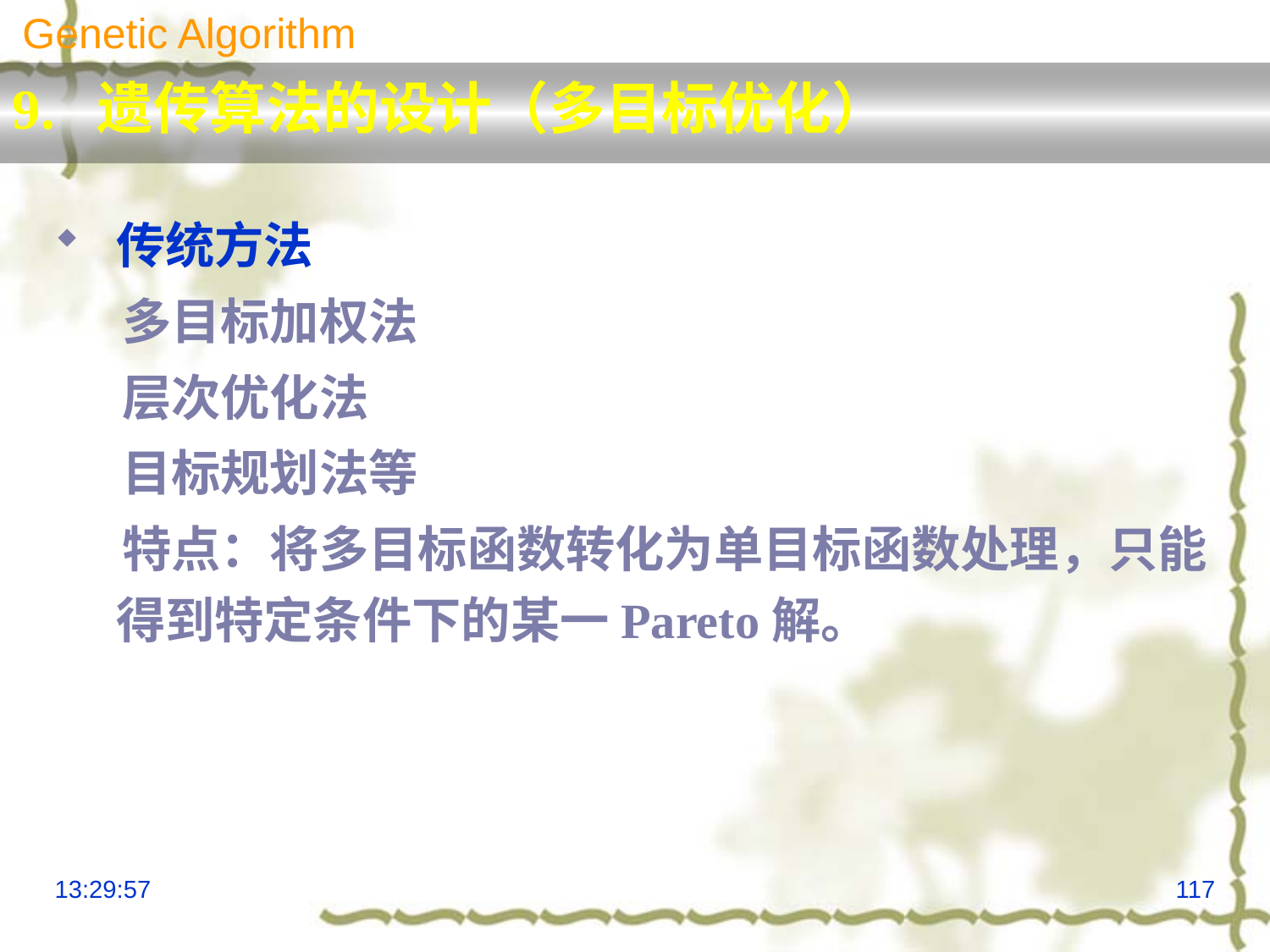

Genetic Algorithm
9.  遗传算法的设计（多目标优化）
传统方法
     多目标加权法
     层次优化法
     目标规划法等
     特点：将多目标函数转化为单目标函数处理，只能得到特定条件下的某一Pareto解。
13:29:57
117